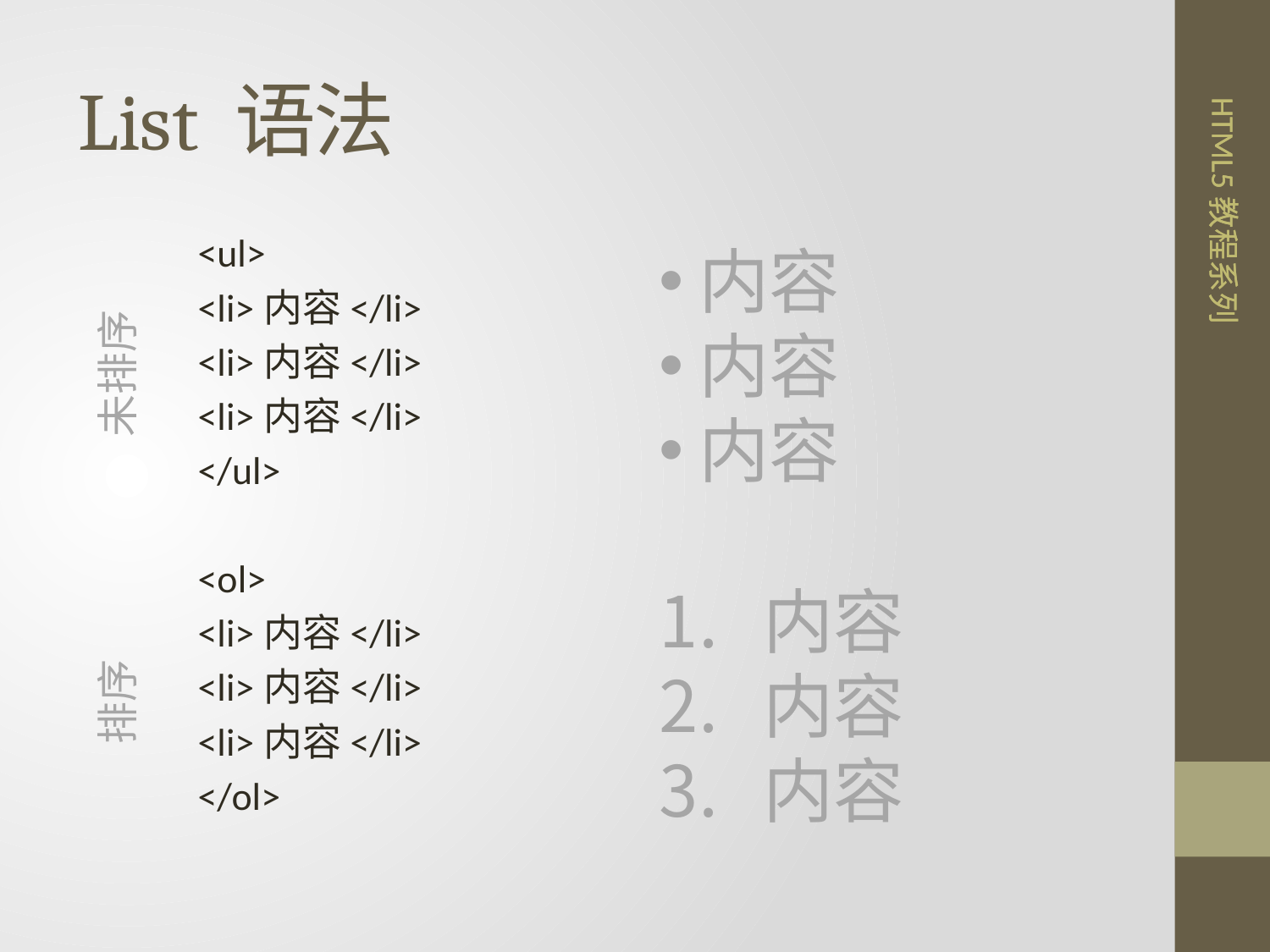

# List 语法
<ul>
<li>内容</li>
<li>内容</li>
<li>内容</li>
</ul>

<ol>
<li>内容</li>
<li>内容</li>
<li>内容</li>
</ol>

内容
内容
内容
未排序
内容
内容
内容
排序